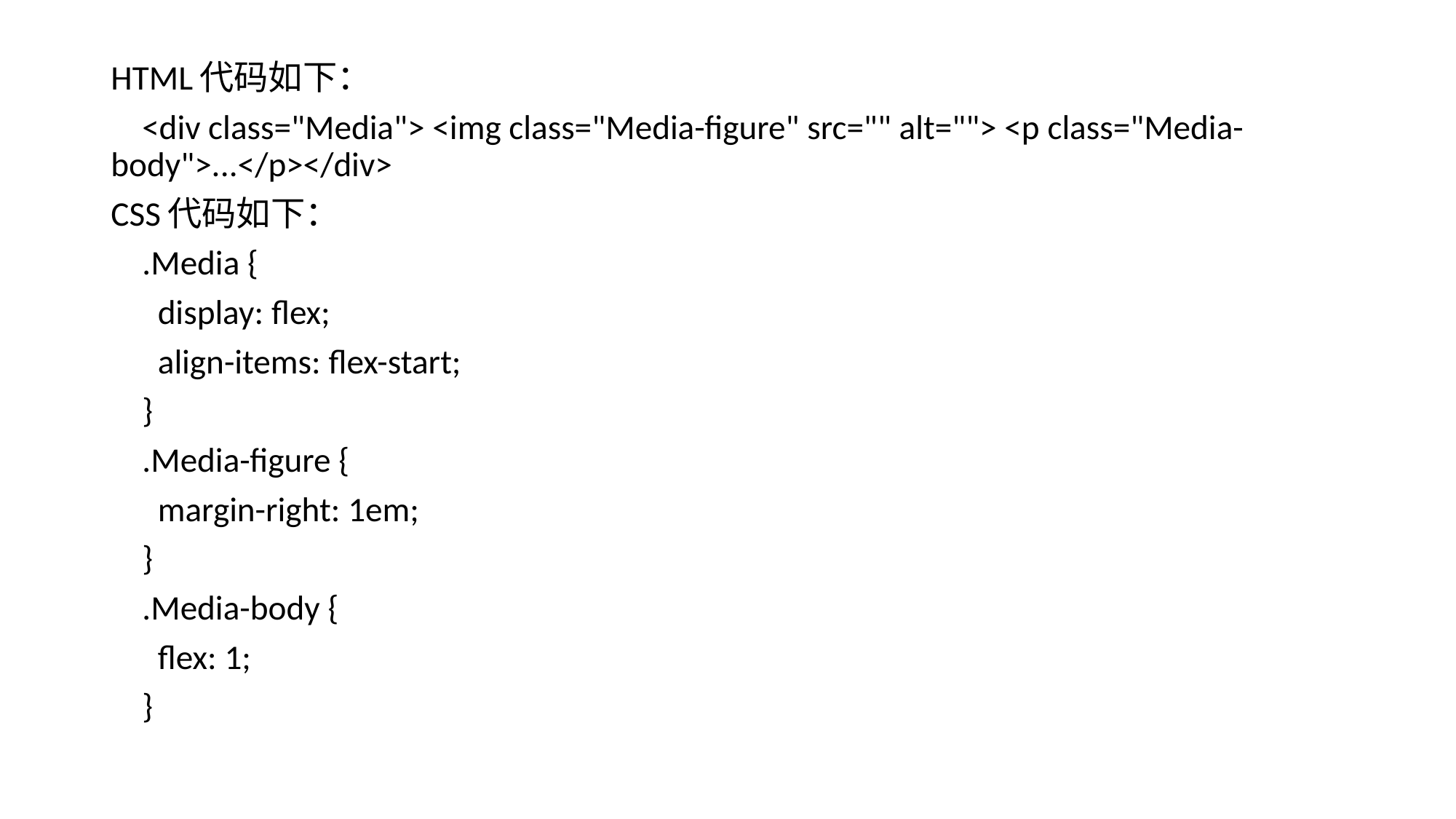

HTML代码如下：
    <div class="Media"> <img class="Media-figure" src="" alt=""> <p class="Media-body">...</p></div>
CSS代码如下：
    .Media {
      display: flex;
      align-items: flex-start;
    }
    .Media-figure {
      margin-right: 1em;
    }
    .Media-body {
      flex: 1;
    }